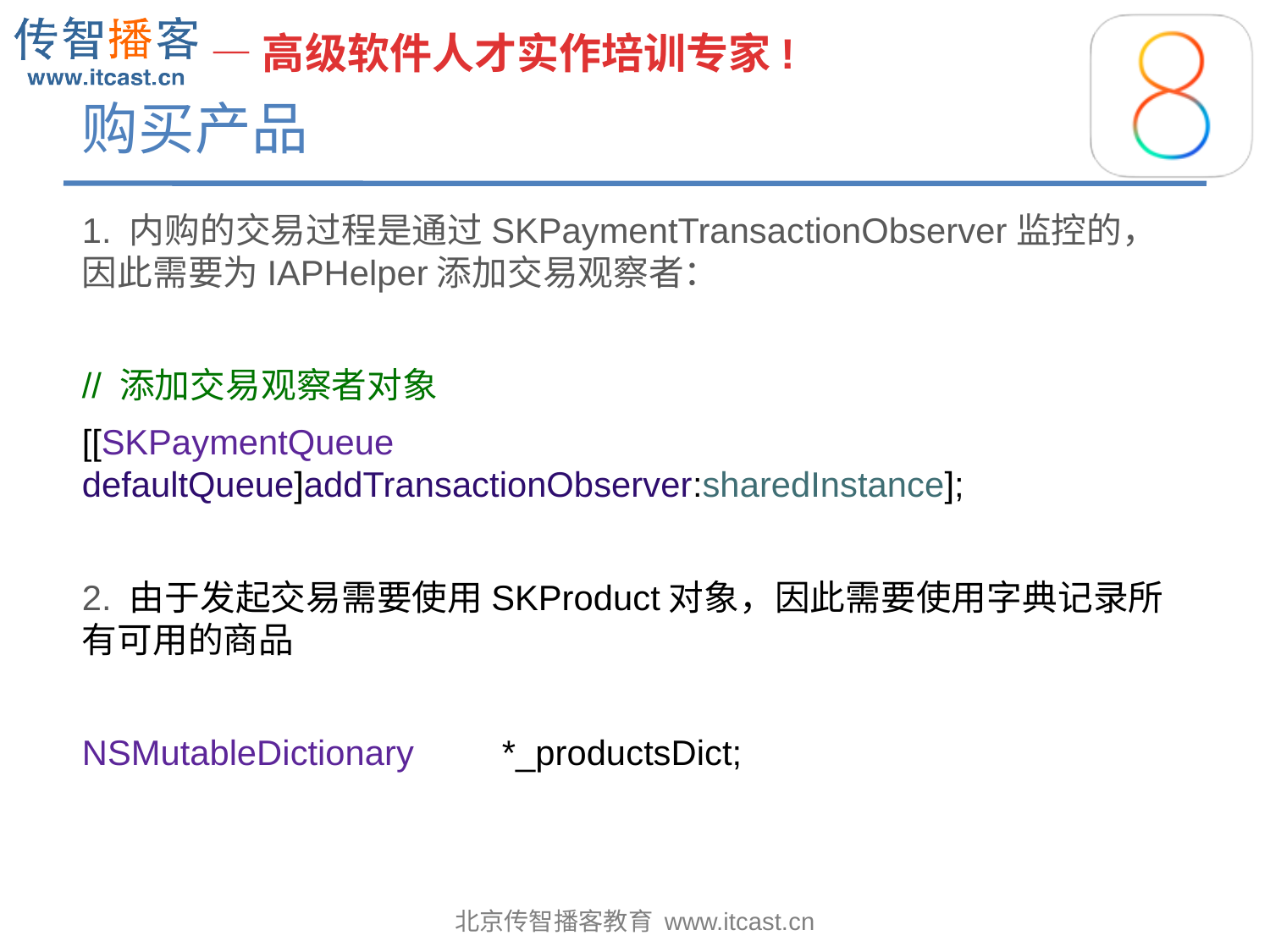

# 购买产品
1. 内购的交易过程是通过SKPaymentTransactionObserver监控的，因此需要为IAPHelper添加交易观察者：

// 添加交易观察者对象
[[SKPaymentQueue defaultQueue]addTransactionObserver:sharedInstance];

2. 由于发起交易需要使用SKProduct对象，因此需要使用字典记录所有可用的商品

NSMutableDictionary         *_productsDict;